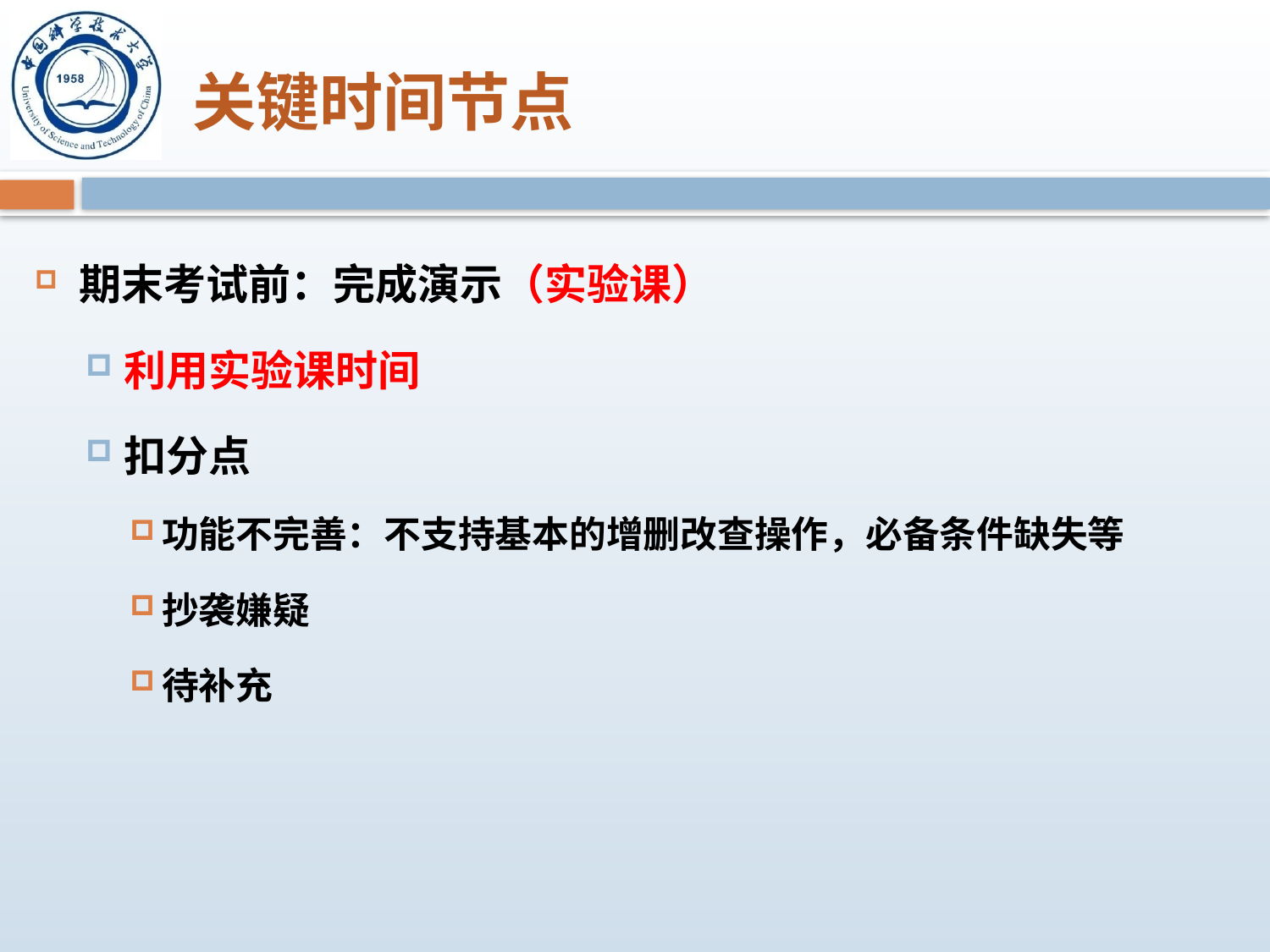

# 关键时间节点
期末考试前：完成演示（实验课）
利用实验课时间
扣分点
功能不完善：不支持基本的增删改查操作，必备条件缺失等
抄袭嫌疑
待补充